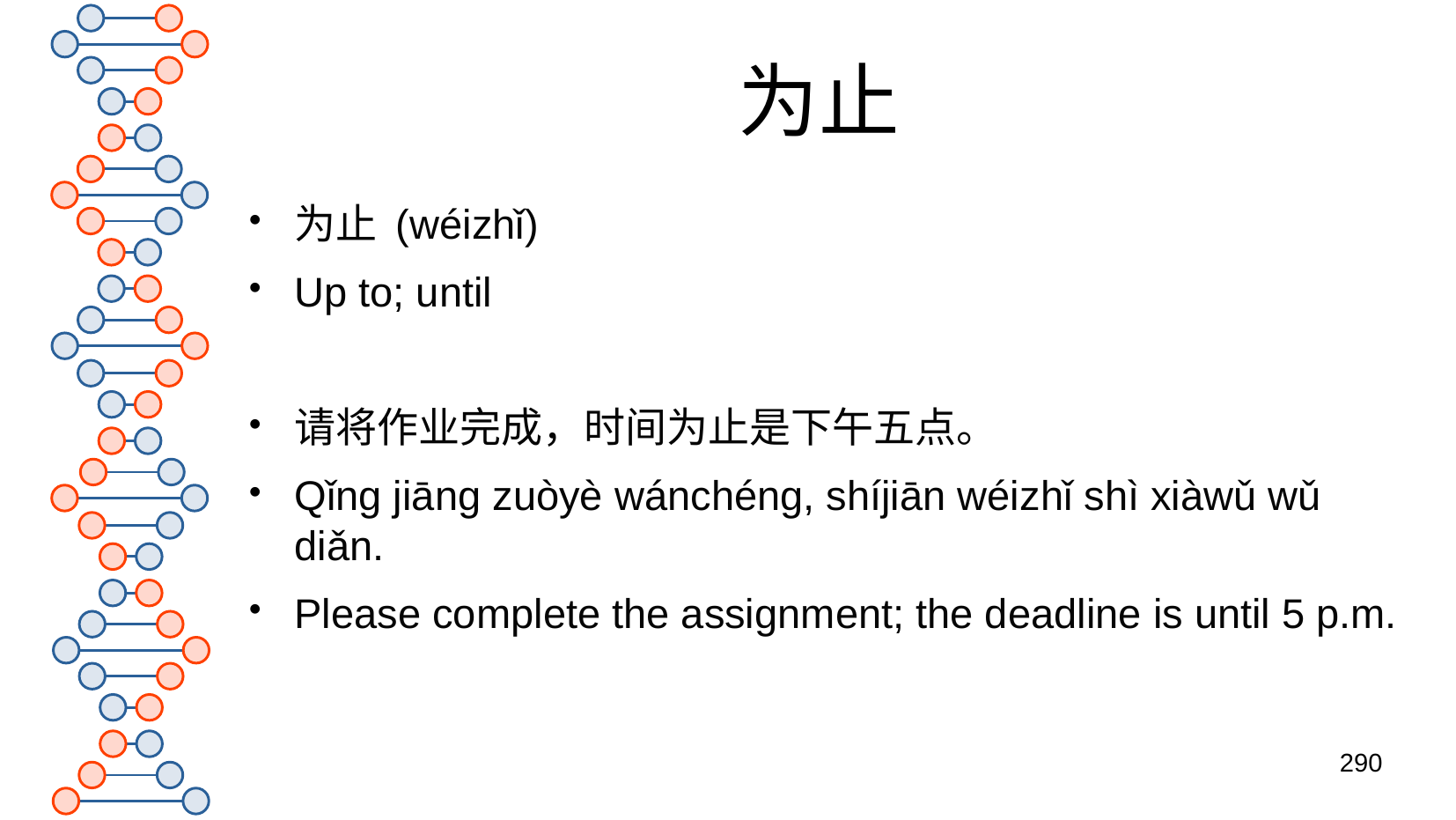

# 为止
为止 (wéizhǐ)
Up to; until

请将作业完成，时间为止是下午五点。
Qǐng jiāng zuòyè wánchéng, shíjiān wéizhǐ shì xiàwǔ wǔ diǎn.
Please complete the assignment; the deadline is until 5 p.m.

290